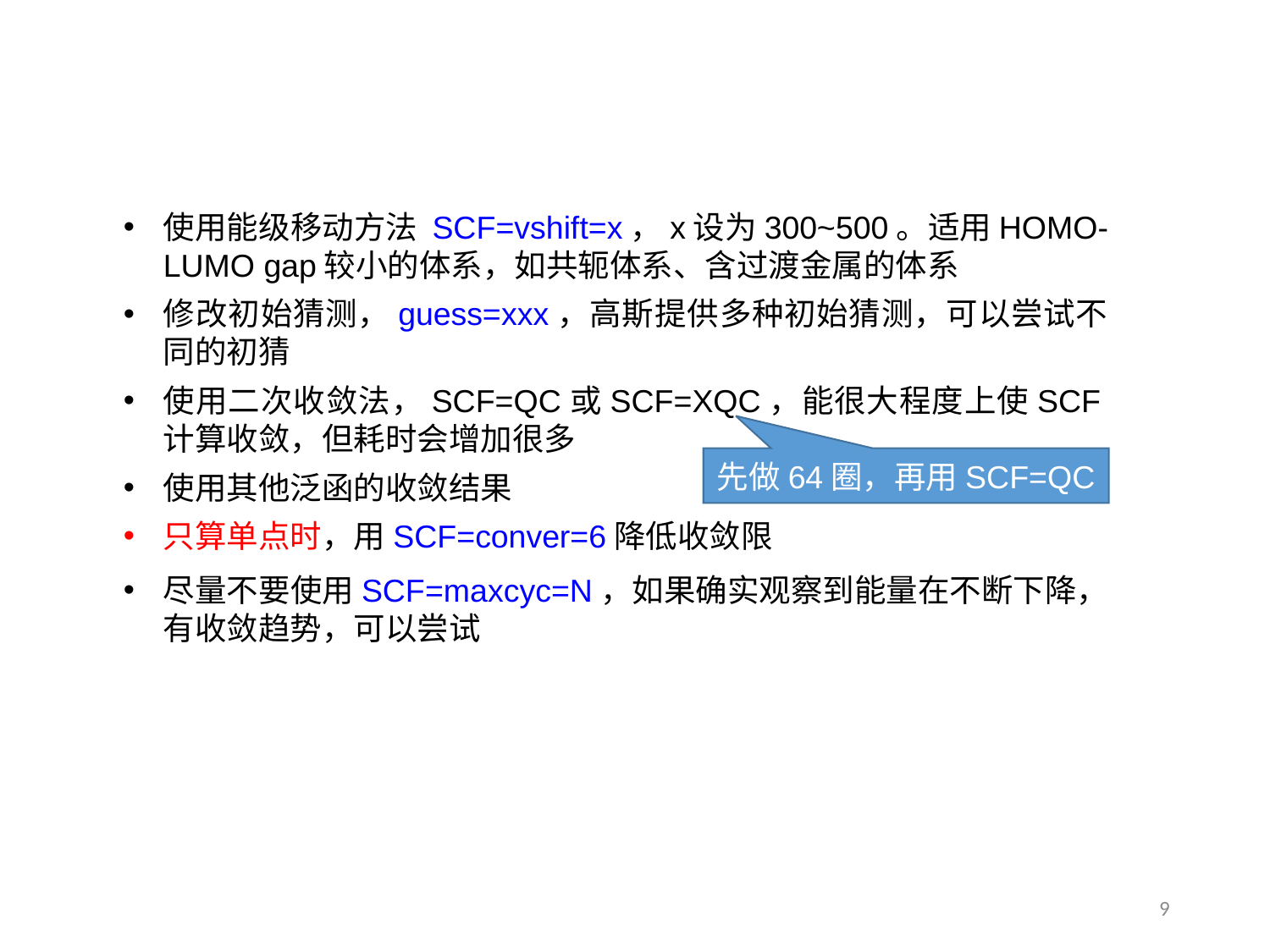

使用能级移动方法 SCF=vshift=x，x设为300~500。适用HOMO-LUMO gap较小的体系，如共轭体系、含过渡金属的体系
修改初始猜测，guess=xxx，高斯提供多种初始猜测，可以尝试不同的初猜
使用二次收敛法，SCF=QC或SCF=XQC，能很大程度上使SCF计算收敛，但耗时会增加很多
使用其他泛函的收敛结果
只算单点时，用SCF=conver=6降低收敛限
先做64圈，再用SCF=QC
尽量不要使用SCF=maxcyc=N，如果确实观察到能量在不断下降，有收敛趋势，可以尝试
9